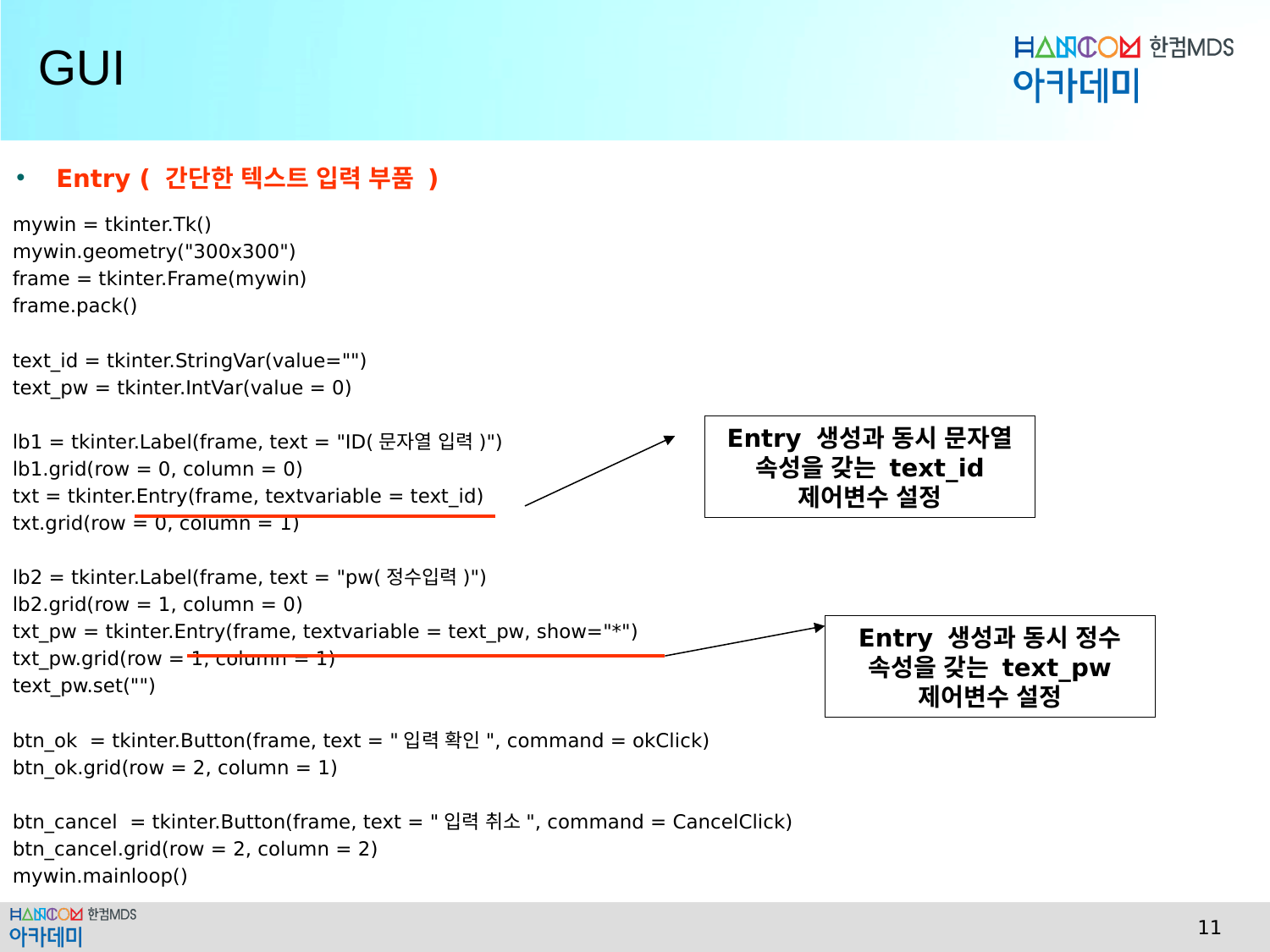

# GUI
Entry ( 간단한 텍스트 입력 부품 )
mywin = tkinter.Tk()
mywin.geometry("300x300")
frame = tkinter.Frame(mywin)
frame.pack()

text_id = tkinter.StringVar(value="")
text_pw = tkinter.IntVar(value = 0)

lb1 = tkinter.Label(frame, text = "ID(문자열 입력)")
lb1.grid(row = 0, column = 0)
txt = tkinter.Entry(frame, textvariable = text_id)
txt.grid(row = 0, column = 1)

lb2 = tkinter.Label(frame, text = "pw(정수입력)")
lb2.grid(row = 1, column = 0)
txt_pw = tkinter.Entry(frame, textvariable = text_pw, show="*")
txt_pw.grid(row = 1, column = 1)
text_pw.set("")

btn_ok  = tkinter.Button(frame, text = "입력 확인", command = okClick)
btn_ok.grid(row = 2, column = 1)

btn_cancel  = tkinter.Button(frame, text = "입력 취소", command = CancelClick)
btn_cancel.grid(row = 2, column = 2)
mywin.mainloop()
Entry 생성과 동시 문자열 속성을 갖는 text_id 제어변수 설정
Entry 생성과 동시 정수 속성을 갖는 text_pw 제어변수 설정
                               11